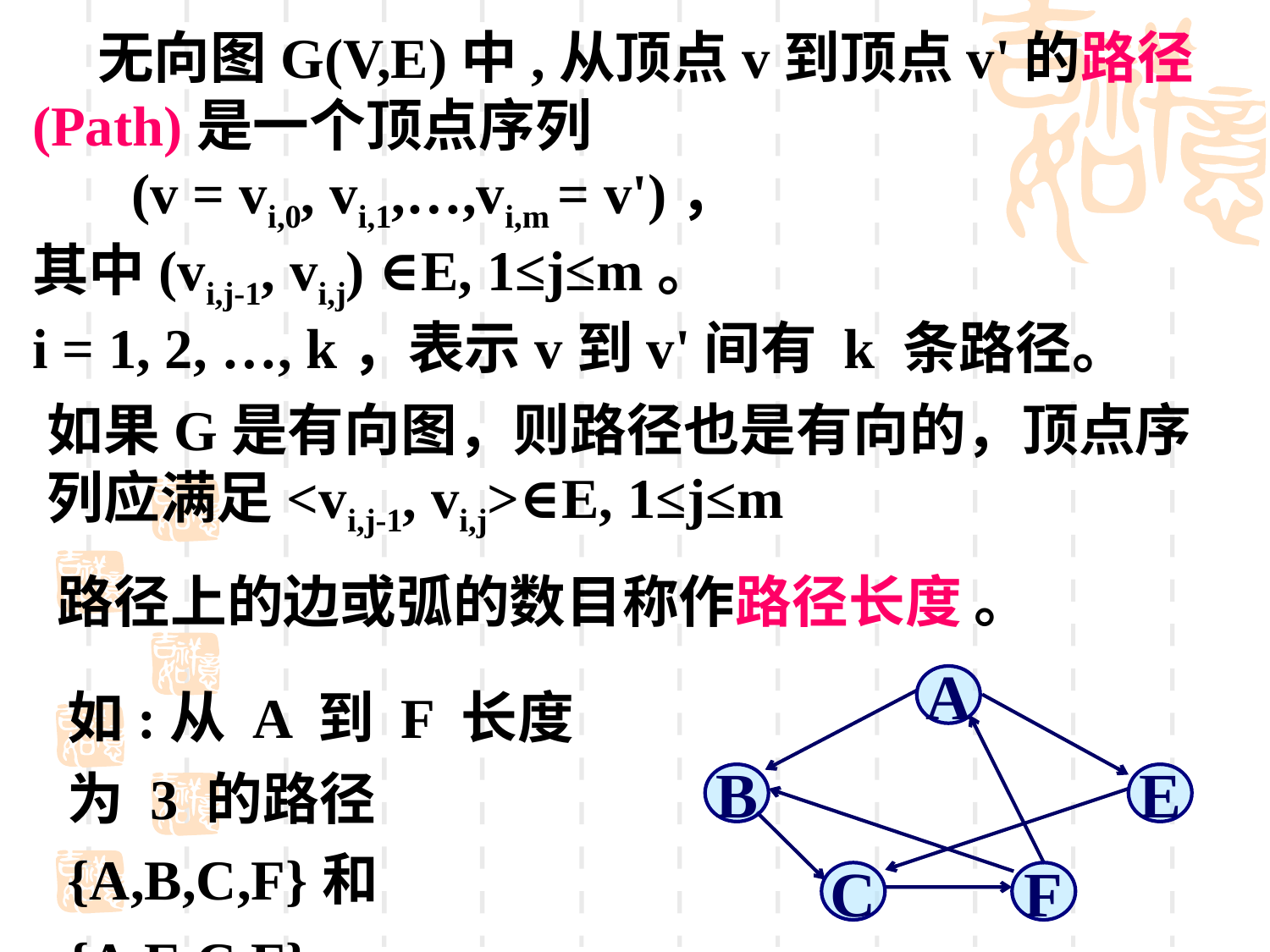

无向图G(V,E)中,从顶点v到顶点v'的路径(Path)是一个顶点序列
       (v = vi,0, vi,1,…,vi,m = v')，
其中(vi,j-1, vi,j) ∈E, 1≤j≤m。
i = 1, 2, …, k，表示v到v'间有 k 条路径。
如果G是有向图，则路径也是有向的，顶点序列应满足<vi,j-1, vi,j>∈E, 1≤j≤m
路径上的边或弧的数目称作路径长度 。
如:从 A 到 F 长度为 3 的路径 {A,B,C,F}和{A,E,C,F}
A

B
E

C
F